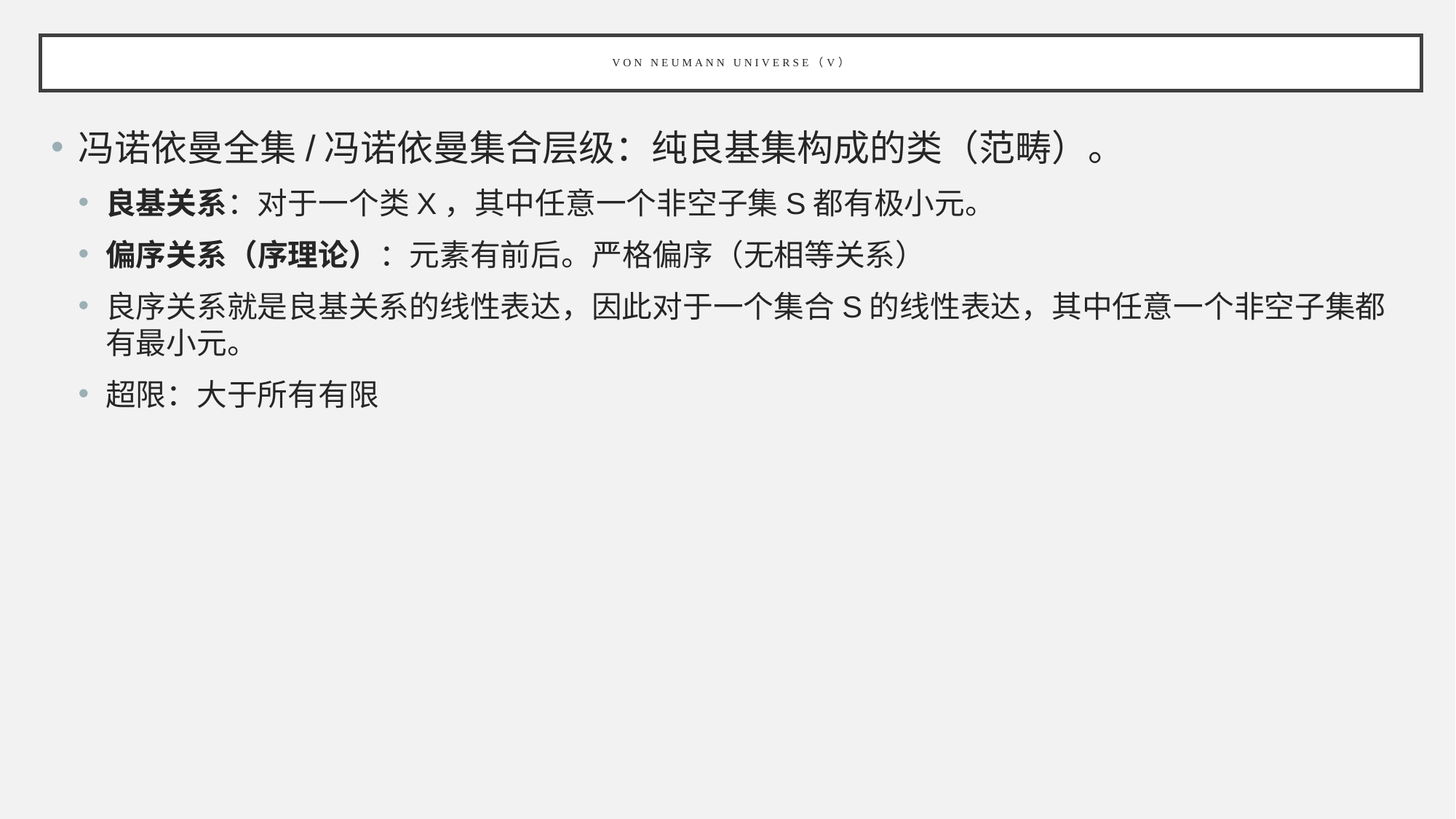

# Von Neumann Universe（V）
冯诺依曼全集/冯诺依曼集合层级：纯良基集构成的类（范畴）。
良基关系：对于一个类X，其中任意一个非空子集S都有极小元。
偏序关系（序理论）：元素有前后。严格偏序（无相等关系）
良序关系就是良基关系的线性表达，因此对于一个集合S的线性表达，其中任意一个非空子集都有最小元。
超限：大于所有有限